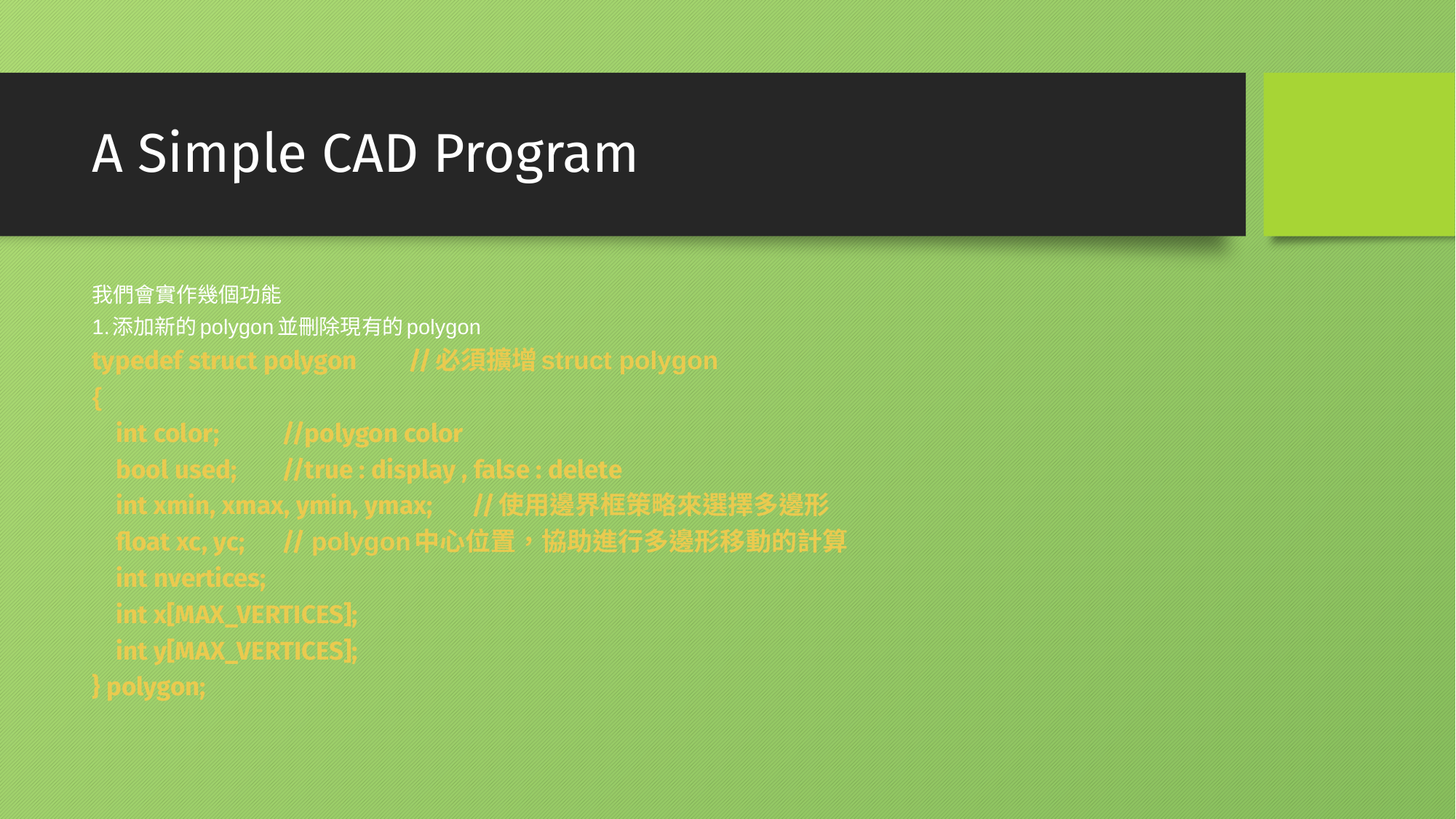

# A Simple CAD Program
我們會實作幾個功能
1.添加新的polygon並刪除現有的polygon
typedef struct polygon	//必須擴增struct polygon
{
    int color;		//polygon color
    bool used; 	//true : display , false : delete
    int xmin, xmax, ymin, ymax; 	//使用邊界框策略來選擇多邊形
    float xc, yc;	// polygon中心位置，協助進行多邊形移動的計算
    int nvertices;
    int x[MAX_VERTICES];
    int y[MAX_VERTICES];
} polygon;